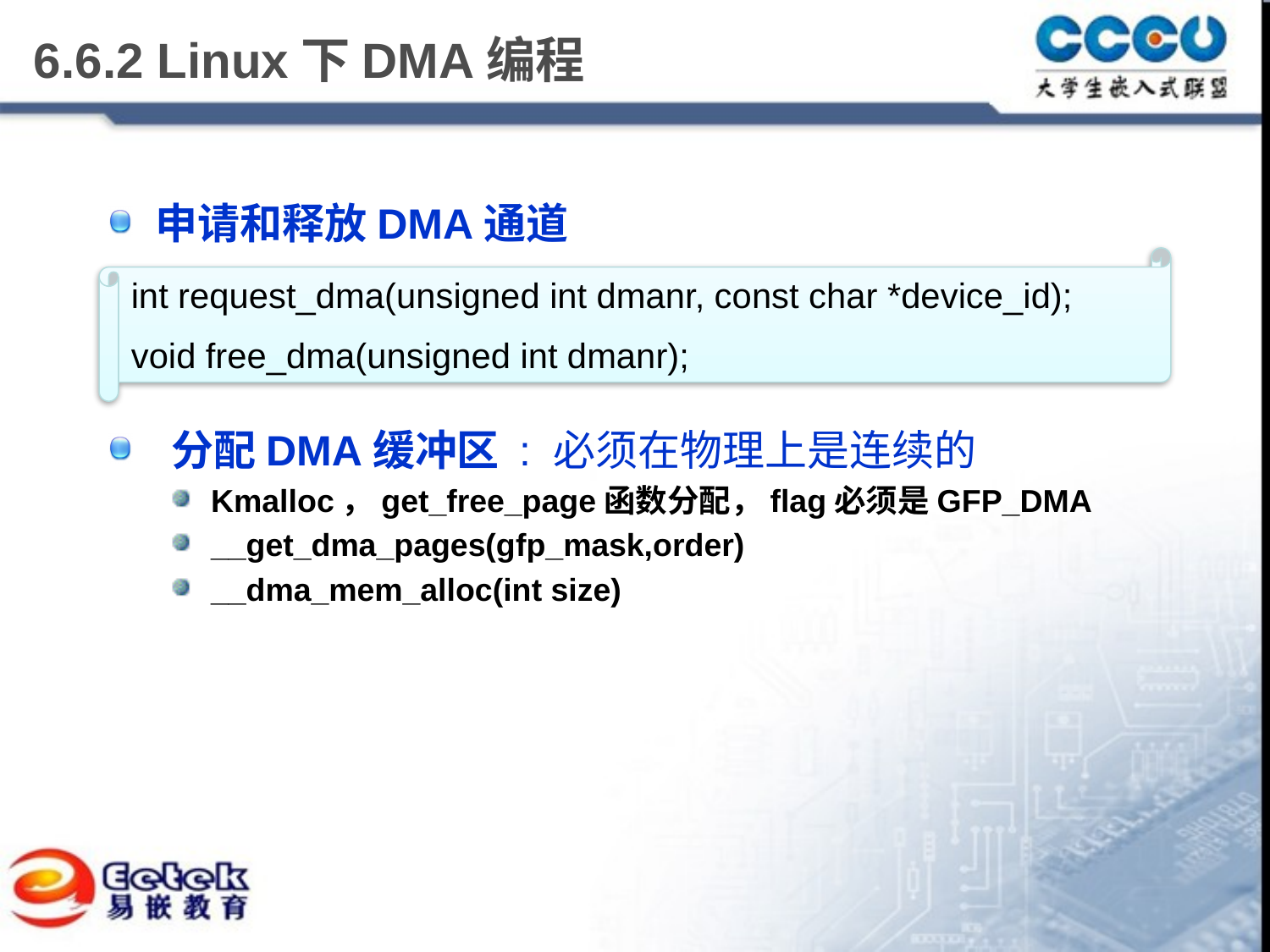

# 6.6.2 Linux下DMA编程
申请和释放DMA通道

分配DMA缓冲区 : 必须在物理上是连续的
Kmalloc，get_free_page函数分配，flag必须是GFP_DMA
__get_dma_pages(gfp_mask,order)
__dma_mem_alloc(int size)
int request_dma(unsigned int dmanr, const char *device_id);
void free_dma(unsigned int dmanr);